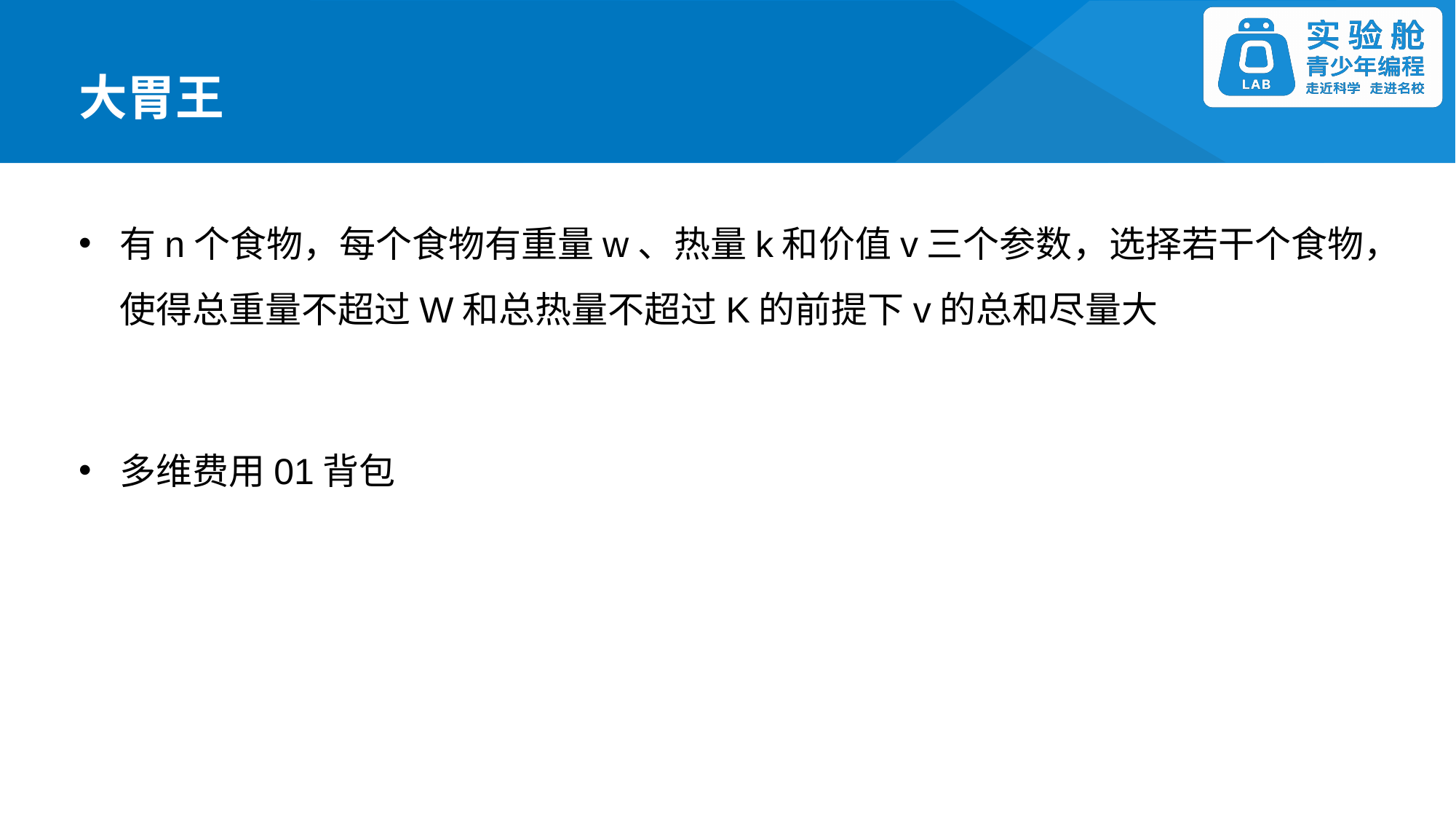

大胃王
有n个食物，每个食物有重量w、热量k和价值v三个参数，选择若干个食物，使得总重量不超过W和总热量不超过K的前提下v的总和尽量大

多维费用01背包